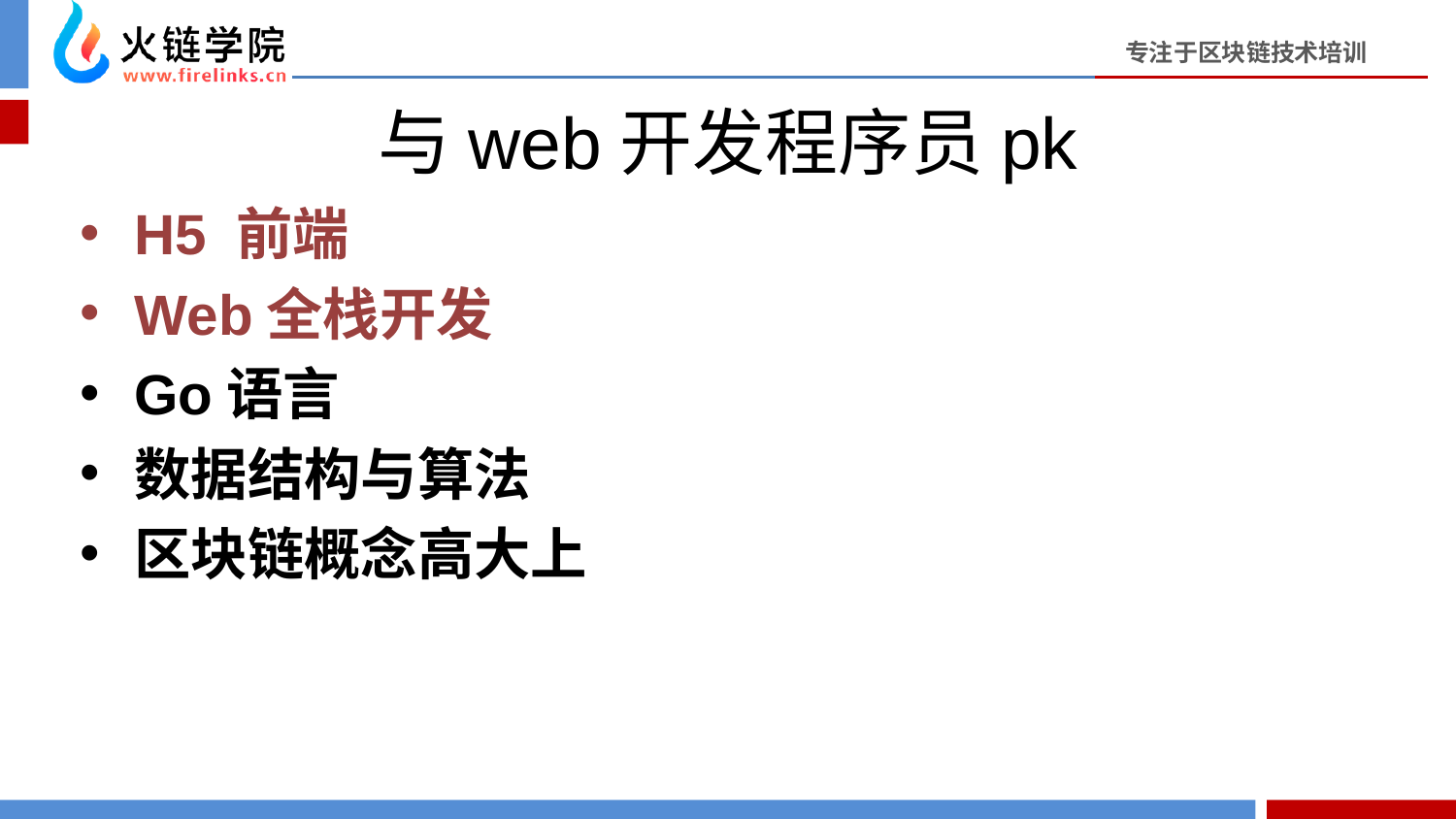

# 与web开发程序员pk
H5 前端
Web全栈开发
Go语言
数据结构与算法
区块链概念高大上
5